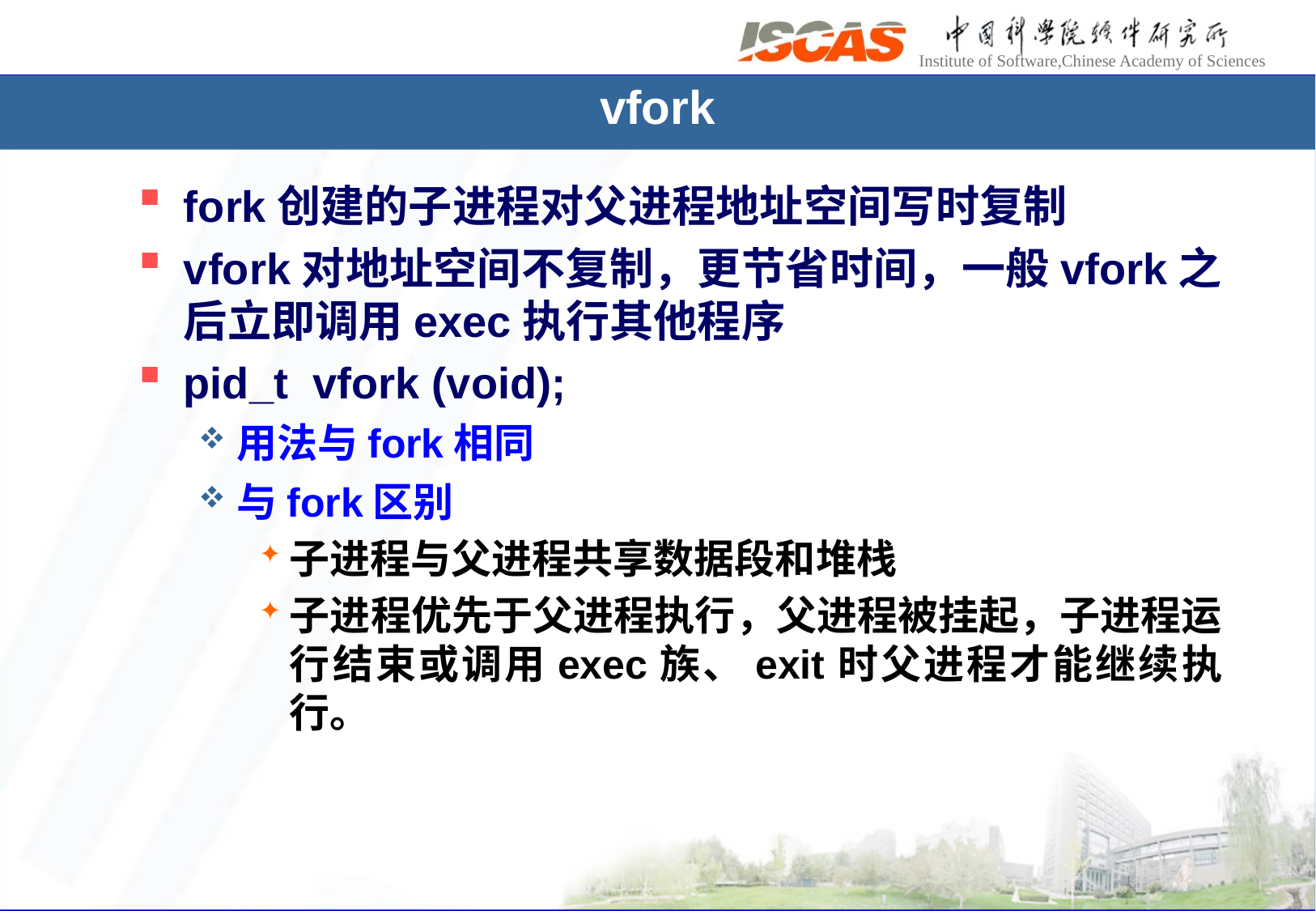

# vfork
fork创建的子进程对父进程地址空间写时复制
vfork对地址空间不复制，更节省时间，一般vfork之后立即调用exec执行其他程序
pid_t  vfork (void);
用法与fork相同
与fork区别
子进程与父进程共享数据段和堆栈
子进程优先于父进程执行，父进程被挂起，子进程运行结束或调用exec族、exit时父进程才能继续执行。